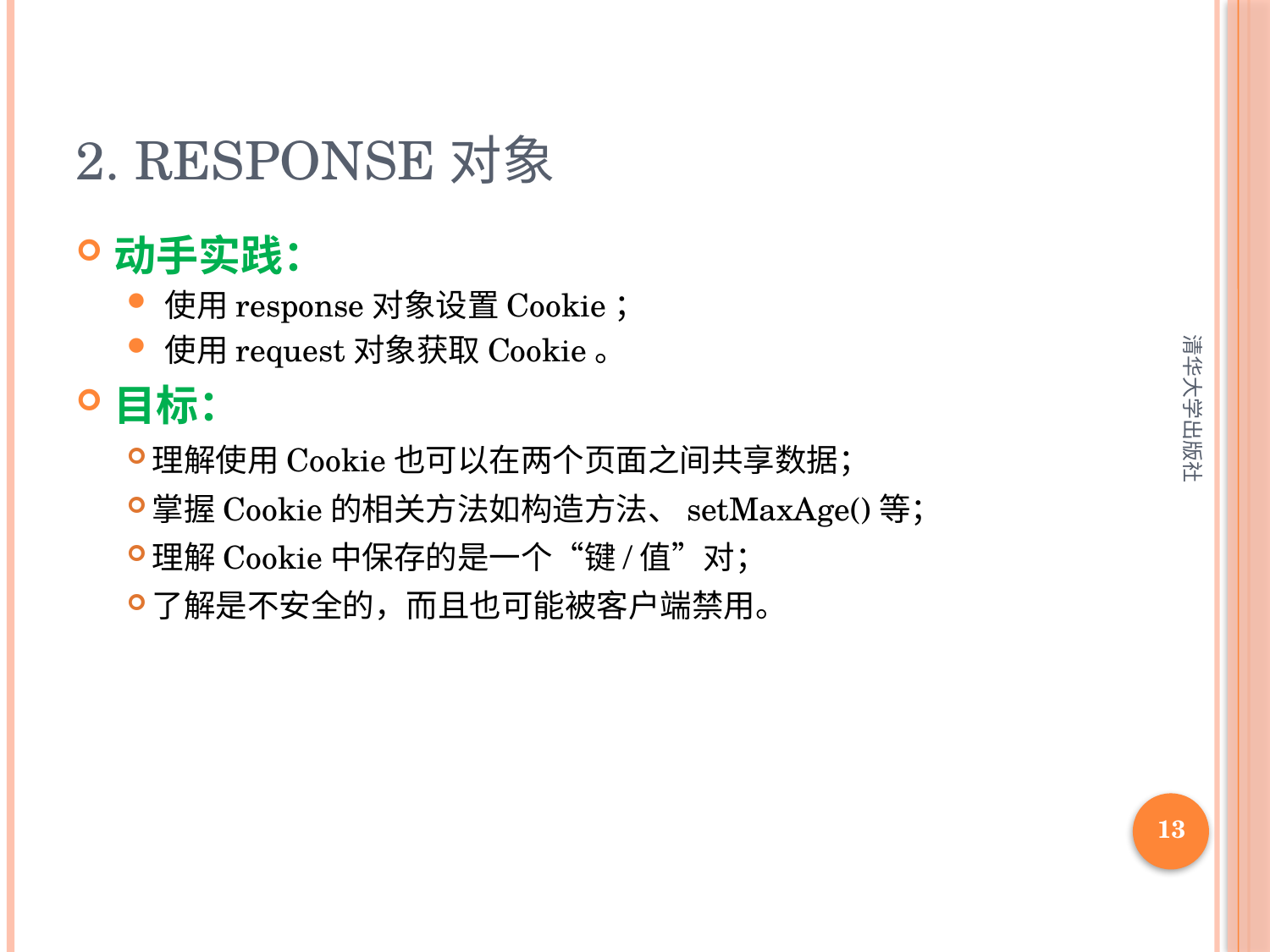

# 2. response对象
动手实践：
使用response对象设置Cookie；
使用request对象获取Cookie。
目标：
理解使用Cookie也可以在两个页面之间共享数据；
掌握Cookie的相关方法如构造方法、setMaxAge()等；
理解Cookie中保存的是一个“键/值”对；
了解是不安全的，而且也可能被客户端禁用。
清华大学出版社
13